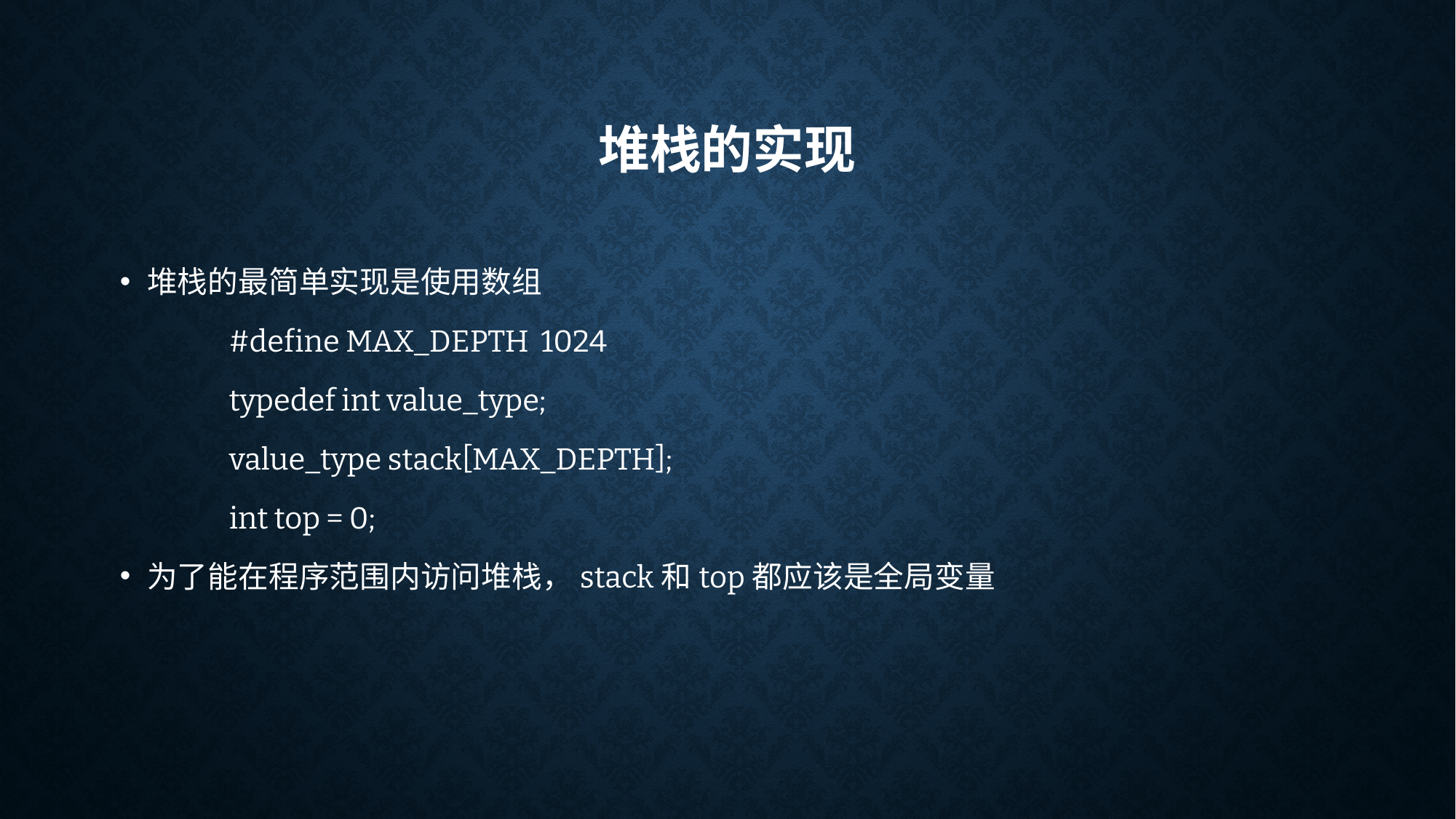

# 堆栈的实现
堆栈的最简单实现是使用数组
	#define MAX_DEPTH  1024
	typedef int value_type;
	value_type stack[MAX_DEPTH];
	int top = 0;
为了能在程序范围内访问堆栈，stack和top都应该是全局变量